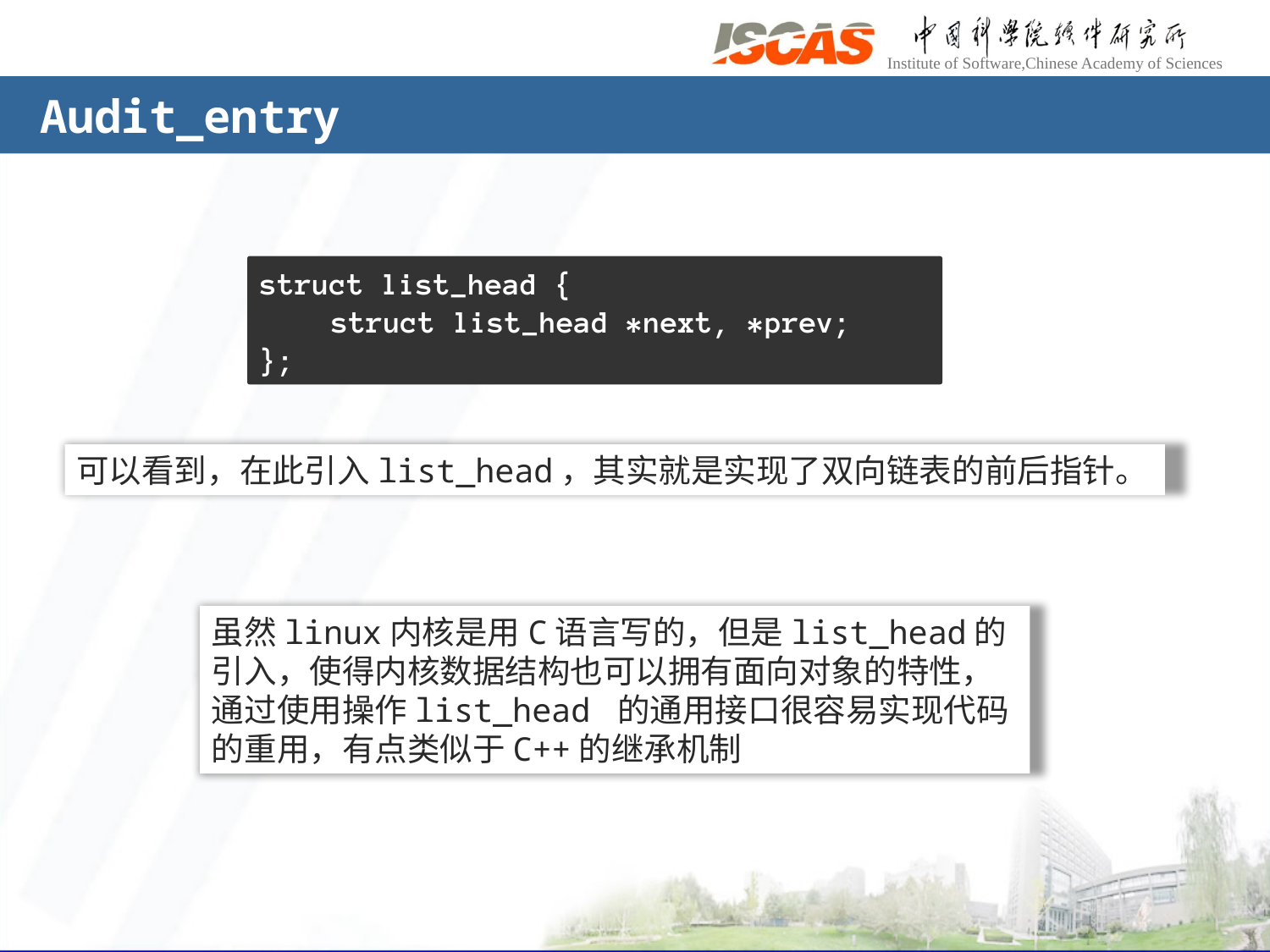

# Audit_entry
struct list_head {
　　struct list_head *next, *prev;
};
可以看到，在此引入list_head，其实就是实现了双向链表的前后指针。
虽然linux内核是用C语言写的，但是list_head的引入，使得内核数据结构也可以拥有面向对象的特性，通过使用操作list_head 的通用接口很容易实现代码的重用，有点类似于C++的继承机制